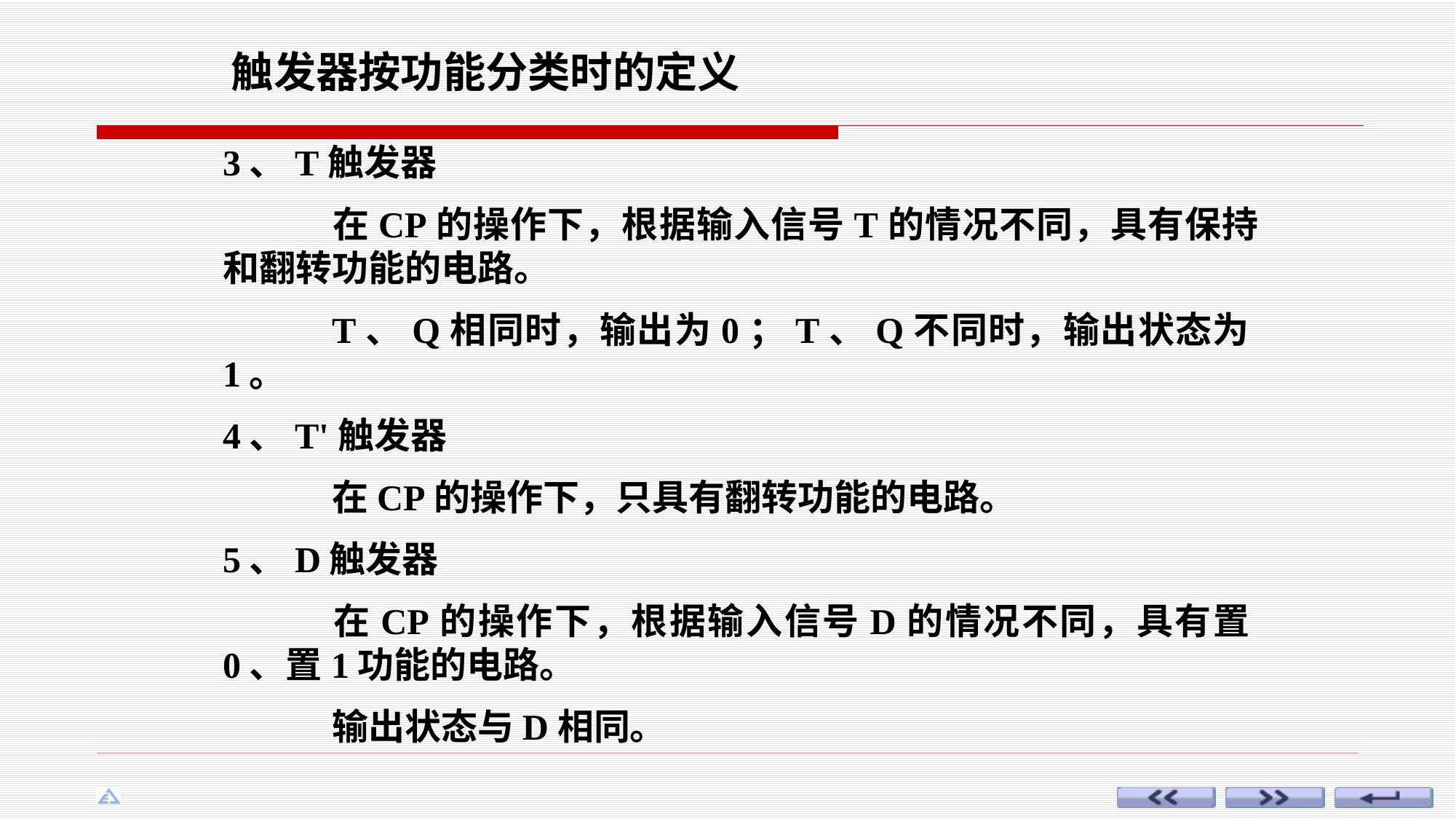

触发器按功能分类时的定义
3、T触发器
	在CP的操作下，根据输入信号T的情况不同，具有保持和翻转功能的电路。
	T、Q相同时，输出为0；T、Q不同时，输出状态为1。
4、T'触发器
	在CP的操作下，只具有翻转功能的电路。
5、D触发器
	在CP的操作下，根据输入信号D的情况不同，具有置0、置1功能的电路。
	输出状态与D相同。